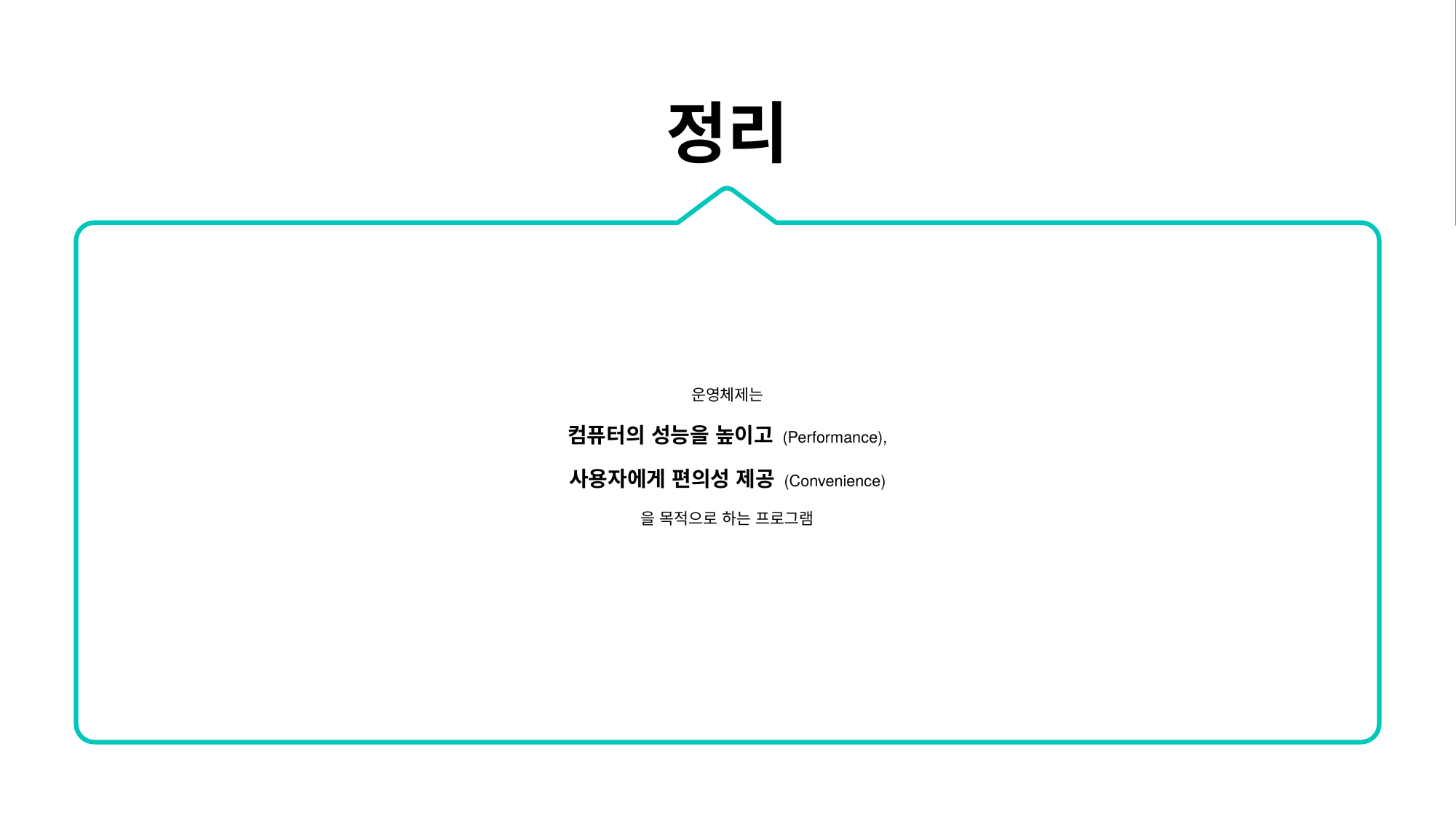

정리

운영체제는
컴퓨터의 성능을 높이고(Performance),
사용자에게 편의성 제공(Convenience)
을 목적으로 하는 프로그램